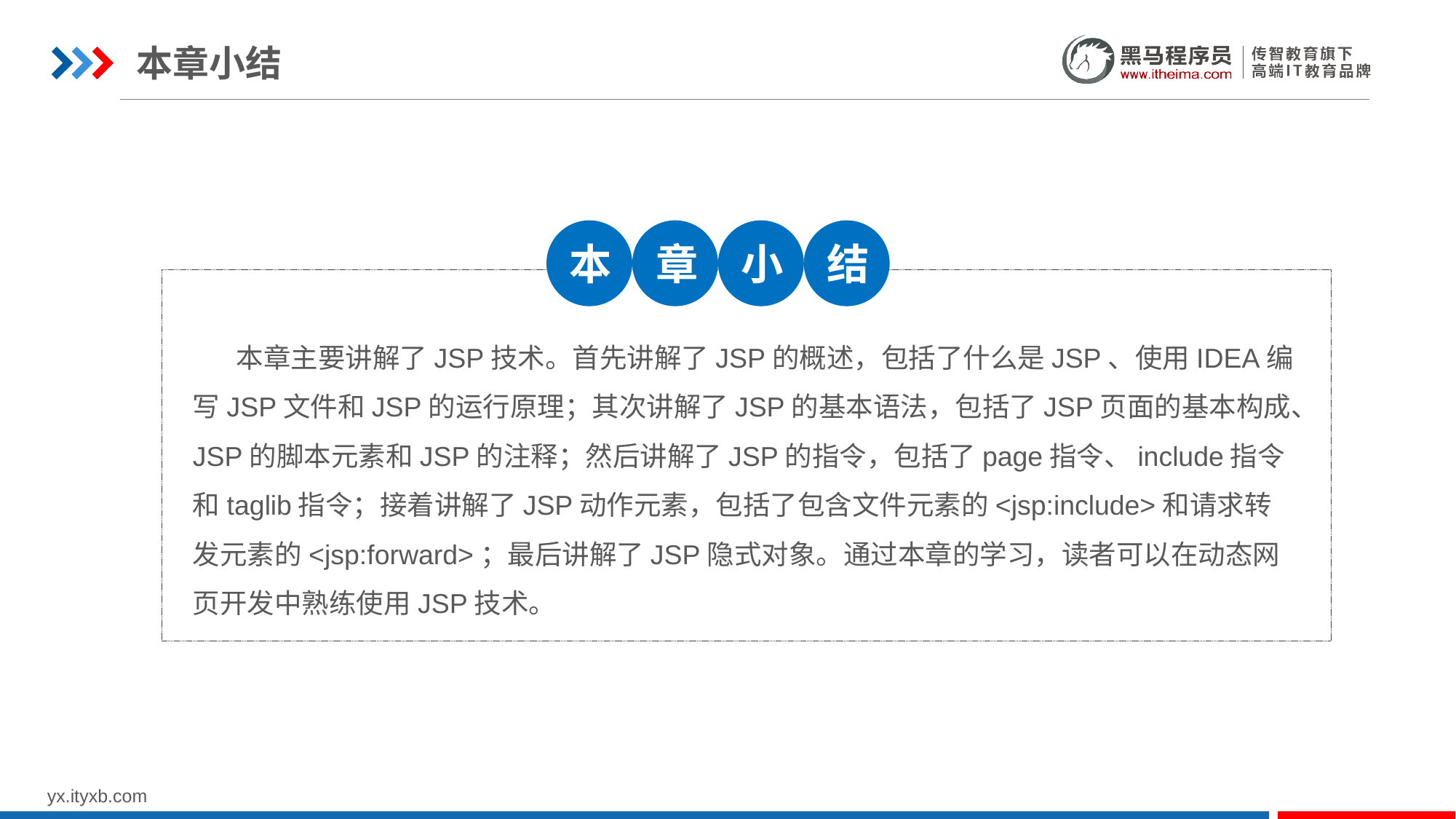

本章小结
本
章
小
结

      本章主要讲解了JSP技术。首先讲解了JSP的概述，包括了什么是JSP、使用IDEA编写JSP文件和JSP的运行原理；其次讲解了JSP的基本语法，包括了JSP页面的基本构成、JSP的脚本元素和JSP的注释；然后讲解了JSP的指令，包括了page指令、include指令和taglib指令；接着讲解了JSP动作元素，包括了包含文件元素的<jsp:include>和请求转发元素的<jsp:forward>；最后讲解了JSP隐式对象。通过本章的学习，读者可以在动态网页开发中熟练使用JSP技术。